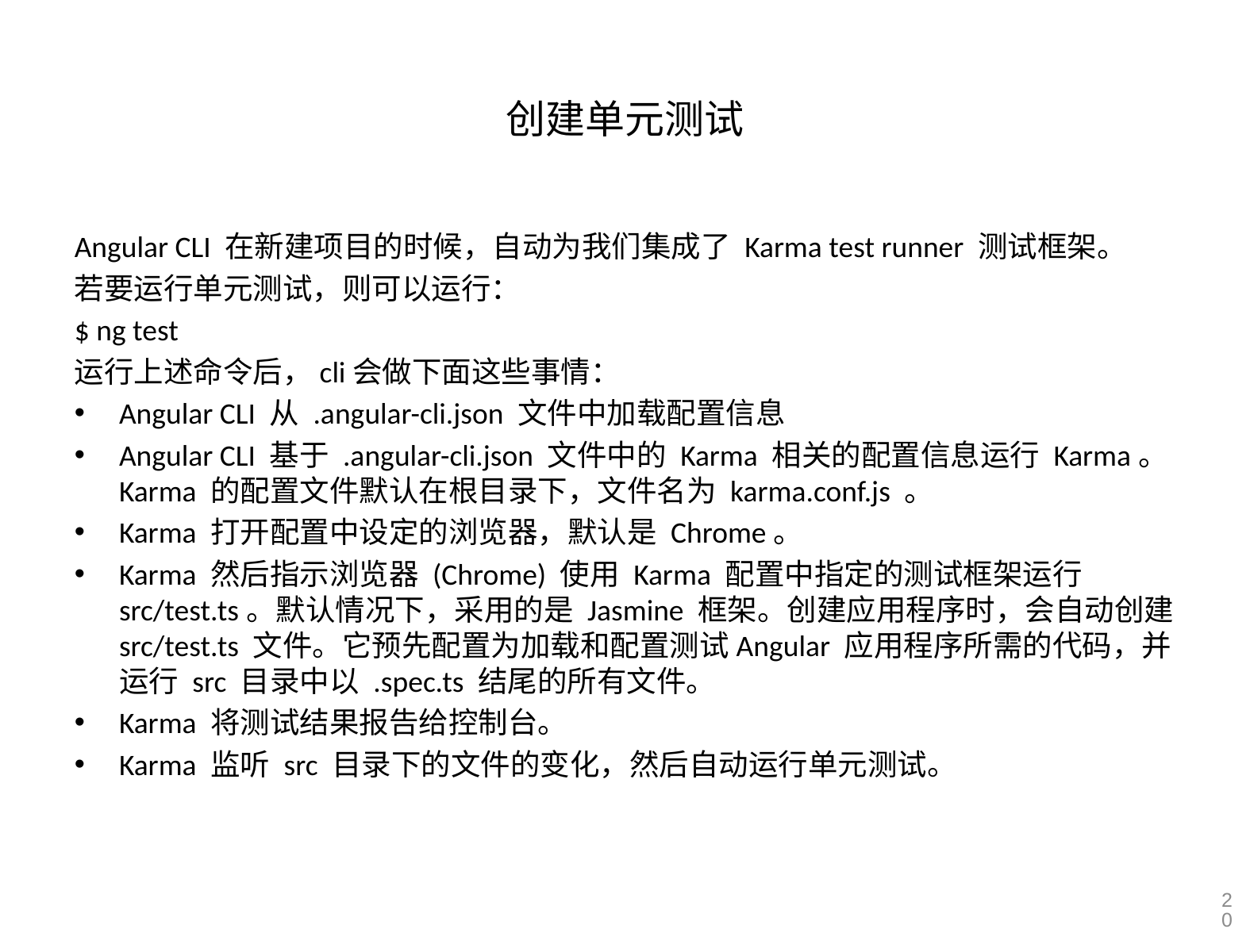

# 创建单元测试
Angular CLI 在新建项目的时候，自动为我们集成了 Karma test runner 测试框架。
若要运行单元测试，则可以运行：
$ ng test
运行上述命令后，cli会做下面这些事情：
Angular CLI 从 .angular-cli.json 文件中加载配置信息
Angular CLI 基于 .angular-cli.json 文件中的 Karma 相关的配置信息运行 Karma。Karma 的配置文件默认在根目录下，文件名为 karma.conf.js 。
Karma 打开配置中设定的浏览器，默认是 Chrome。
Karma 然后指示浏览器 (Chrome) 使用 Karma 配置中指定的测试框架运行 src/test.ts。默认情况下，采用的是 Jasmine 框架。创建应用程序时，会自动创建 src/test.ts 文件。它预先配置为加载和配置测试Angular 应用程序所需的代码，并运行 src 目录中以 .spec.ts 结尾的所有文件。
Karma 将测试结果报告给控制台。
Karma 监听 src 目录下的文件的变化，然后自动运行单元测试。

20